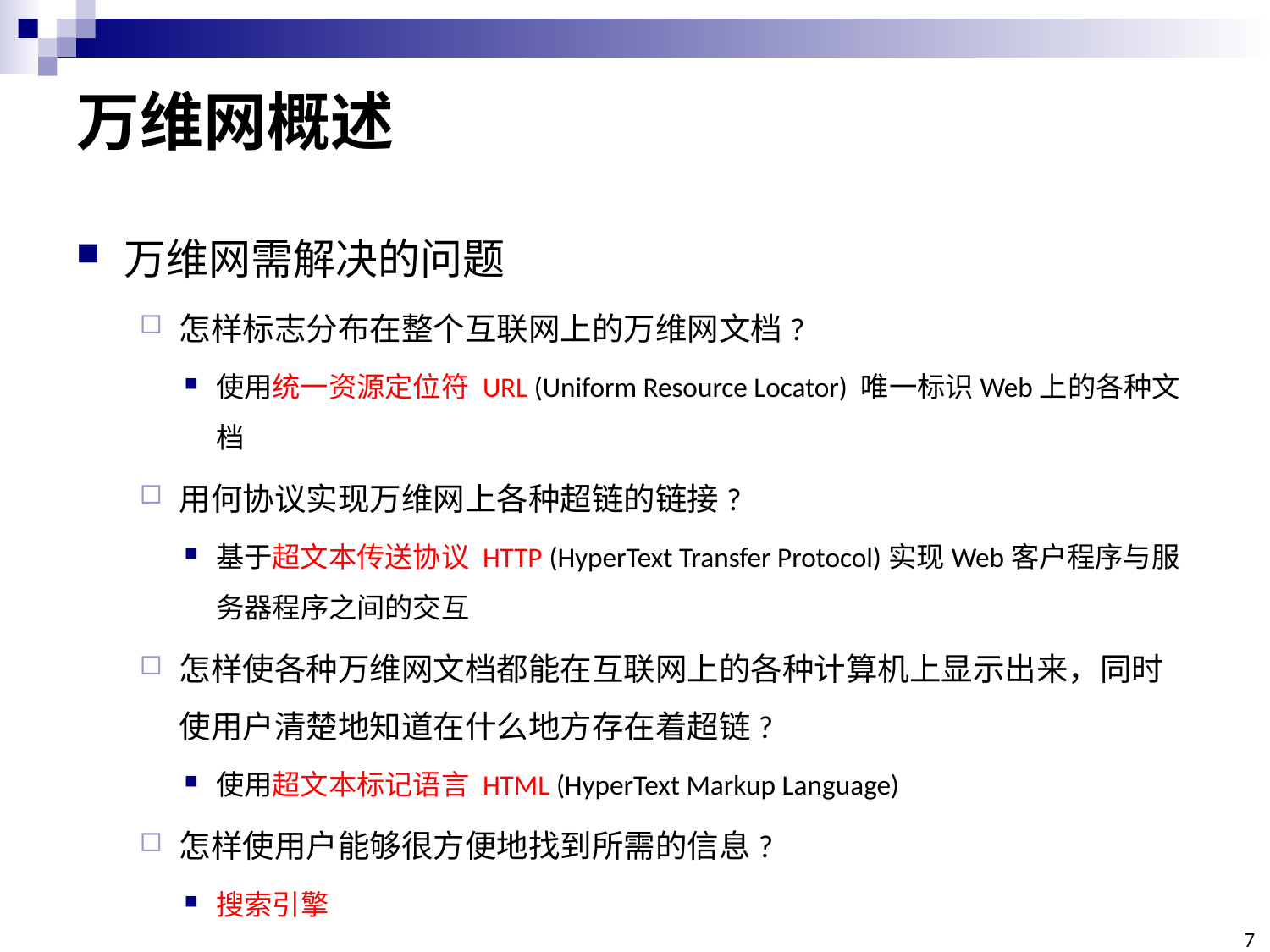

# 万维网概述
万维网需解决的问题
怎样标志分布在整个互联网上的万维网文档?
使用统一资源定位符 URL (Uniform Resource Locator) 唯一标识Web上的各种文档
用何协议实现万维网上各种超链的链接?
基于超文本传送协议 HTTP (HyperText Transfer Protocol)实现Web客户程序与服务器程序之间的交互
怎样使各种万维网文档都能在互联网上的各种计算机上显示出来，同时使用户清楚地知道在什么地方存在着超链?
使用超文本标记语言 HTML (HyperText Markup Language)
怎样使用户能够很方便地找到所需的信息?
搜索引擎
7